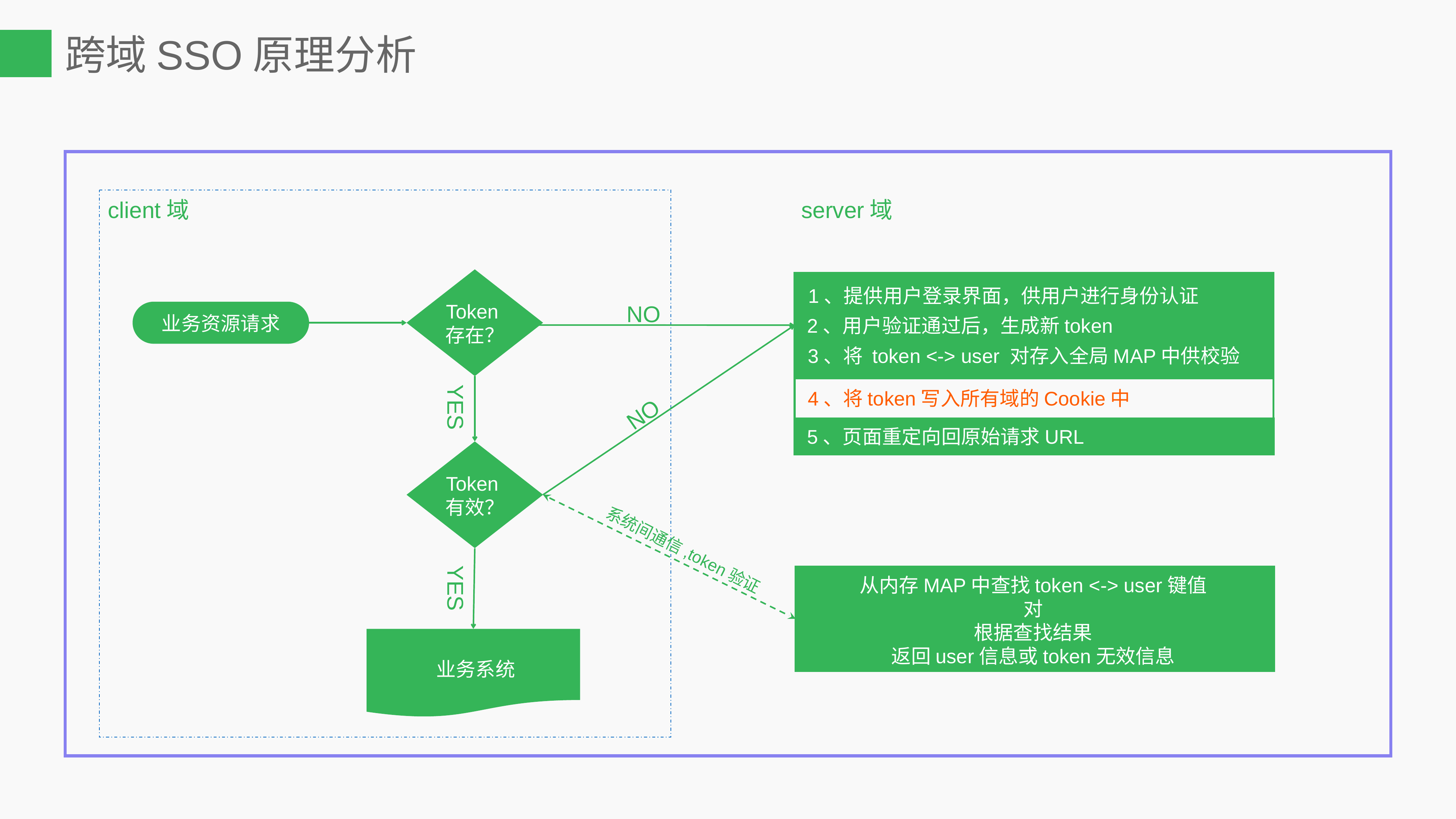

跨域SSO原理分析

client域
server域
Token存在？

2、用户验证通过后，生成新token
3、将 token <-> user 对存入全局MAP中供校验

4、将token写入所有域的Cookie中

5、页面重定向回原始请求URL
1、提供用户登录界面，供用户进行身份认证
NO
业务资源请求
YES
NO
Token有效？
系统间通信,token验证

从内存MAP中查找token <-> user键值对
根据查找结果
返回user信息或token无效信息
YES

业务系统